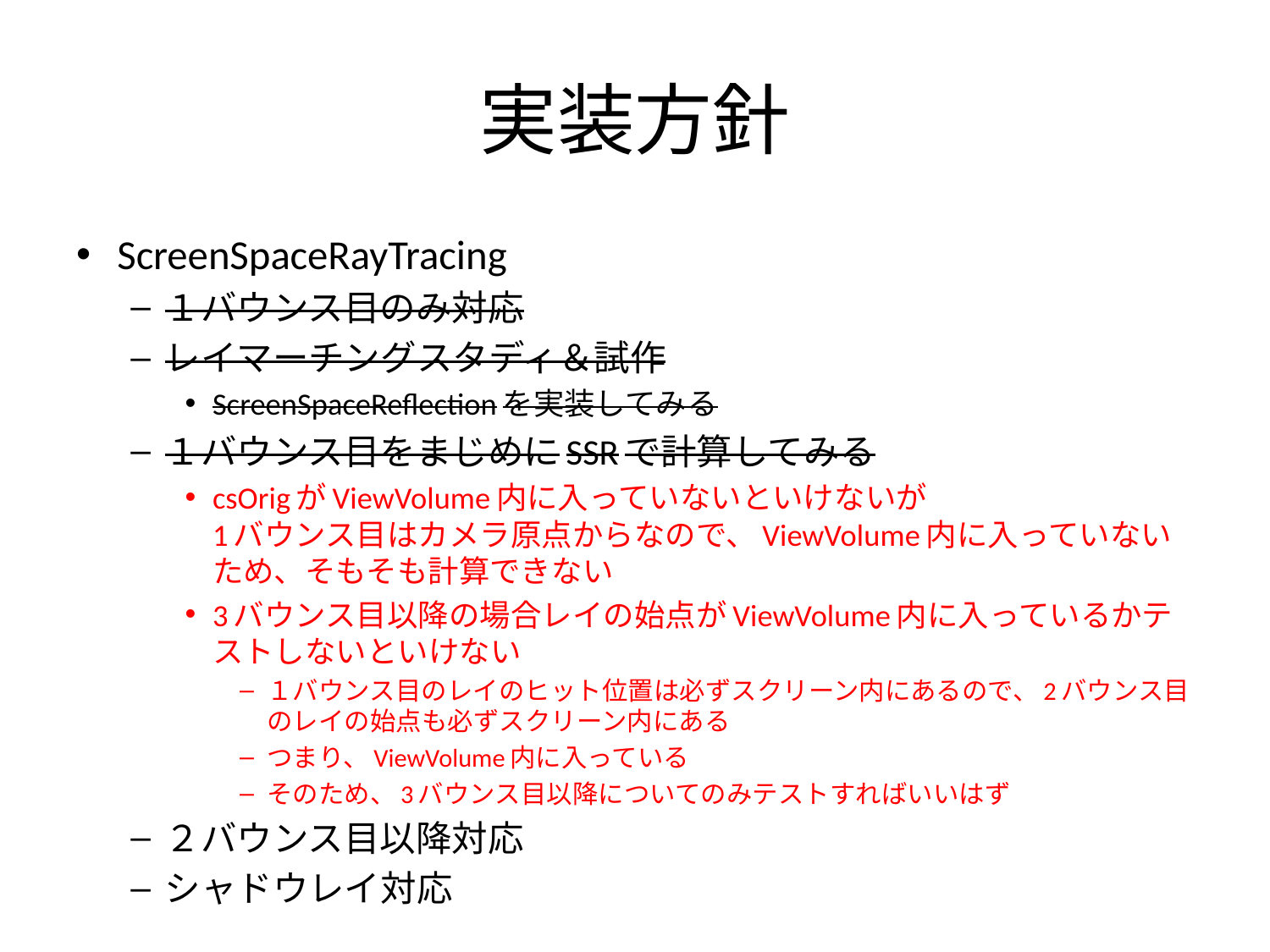

# 実装方針
ScreenSpaceRayTracing
１バウンス目のみ対応
レイマーチングスタディ＆試作
ScreenSpaceReflectionを実装してみる
１バウンス目をまじめにSSRで計算してみる
csOrigがViewVolume内に入っていないといけないが
1バウンス目はカメラ原点からなので、ViewVolume内に入っていないため、そもそも計算できない
3バウンス目以降の場合レイの始点がViewVolume内に入っているかテストしないといけない
１バウンス目のレイのヒット位置は必ずスクリーン内にあるので、2バウンス目のレイの始点も必ずスクリーン内にある
つまり、ViewVolume内に入っている
そのため、3バウンス目以降についてのみテストすればいいはず
２バウンス目以降対応
シャドウレイ対応